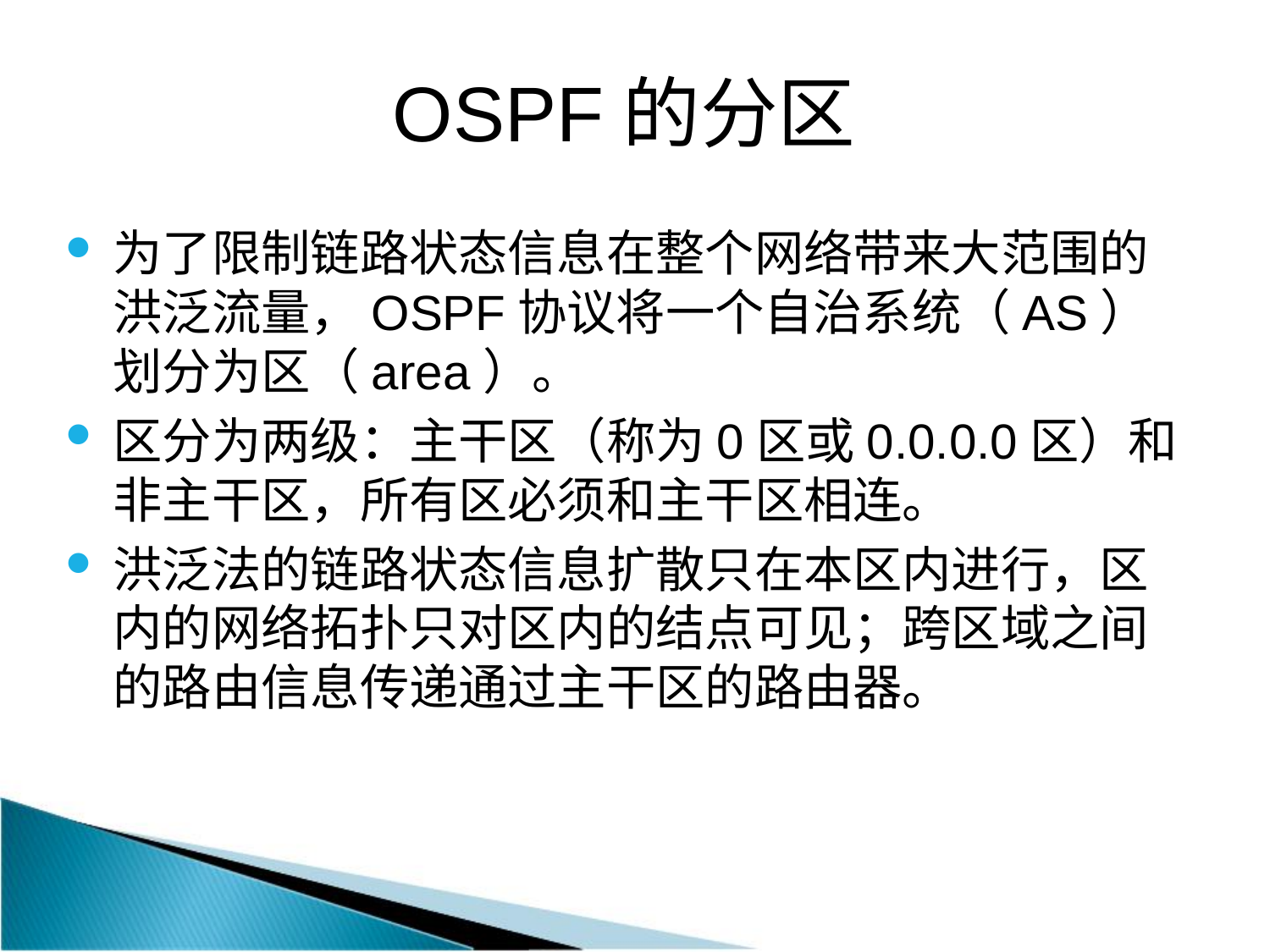

# OSPF的分区
为了限制链路状态信息在整个网络带来大范围的洪泛流量，OSPF协议将一个自治系统（AS）划分为区（area）。
区分为两级：主干区（称为0区或0.0.0.0区）和非主干区，所有区必须和主干区相连。
洪泛法的链路状态信息扩散只在本区内进行，区内的网络拓扑只对区内的结点可见；跨区域之间的路由信息传递通过主干区的路由器。